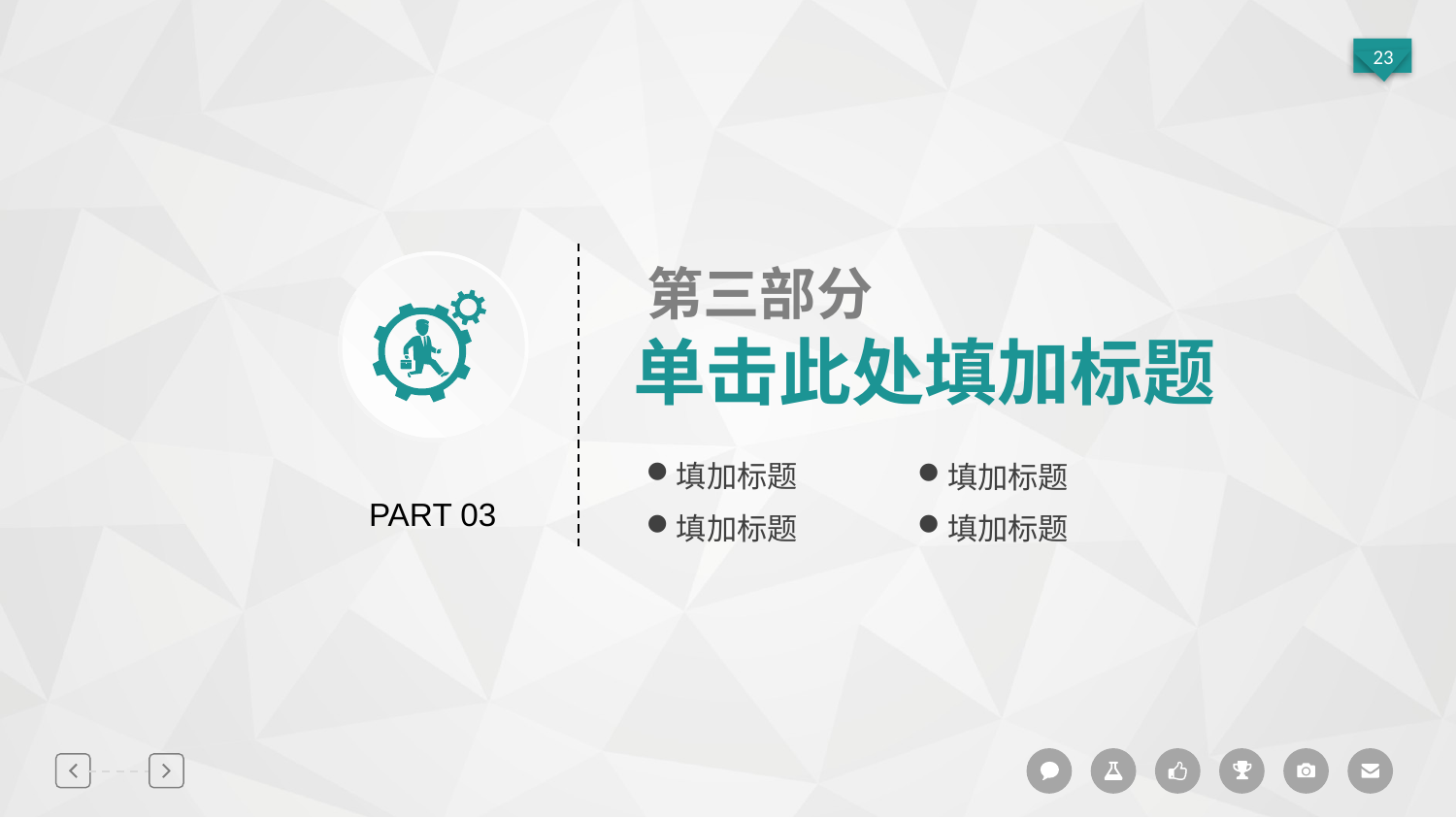

第三部分
单击此处填加标题

填加标题
填加标题
PART 03
填加标题
填加标题